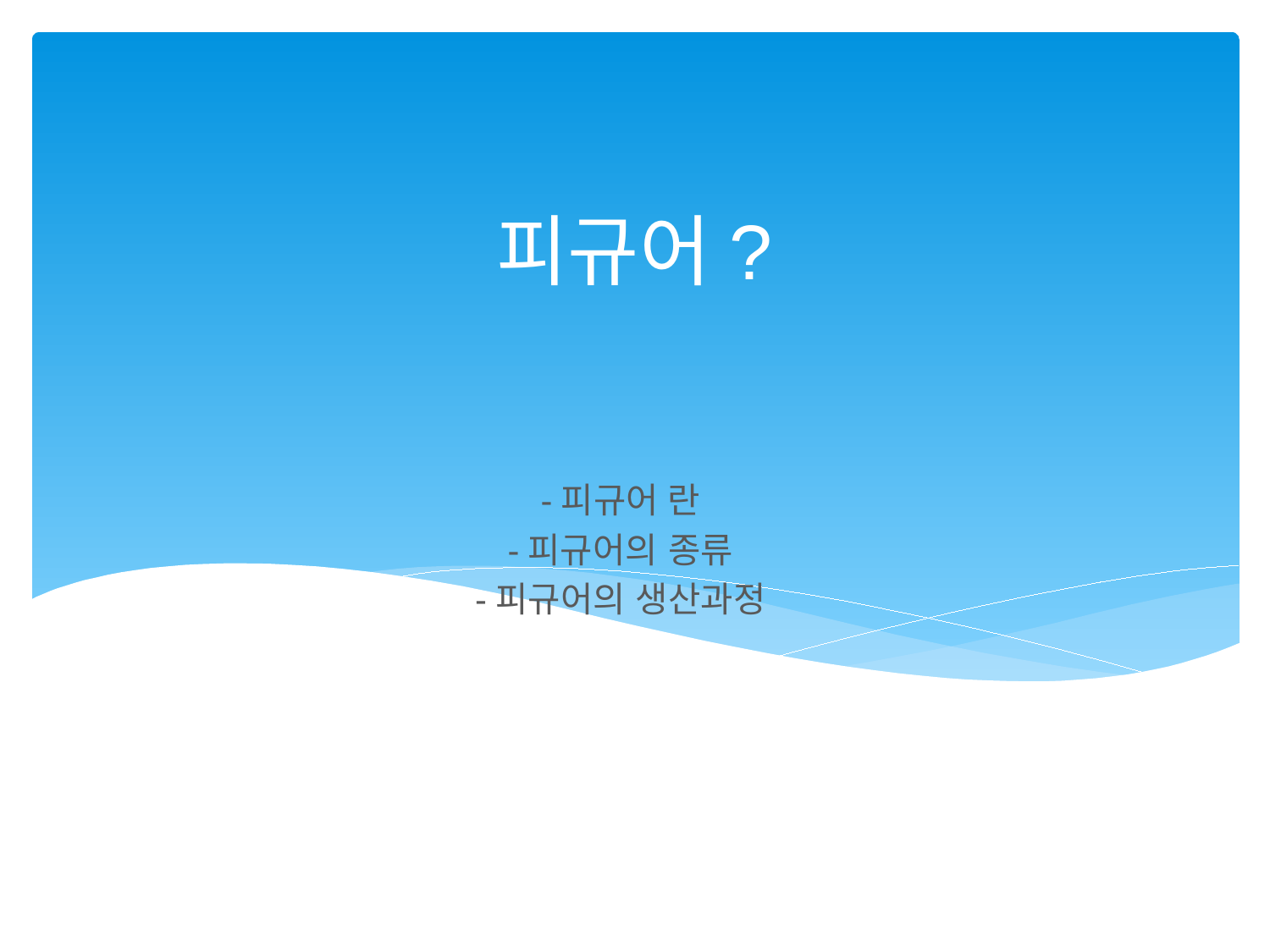

# 피규어?
-피규어	란
-피규어의 종류
-피규어의 생산과정